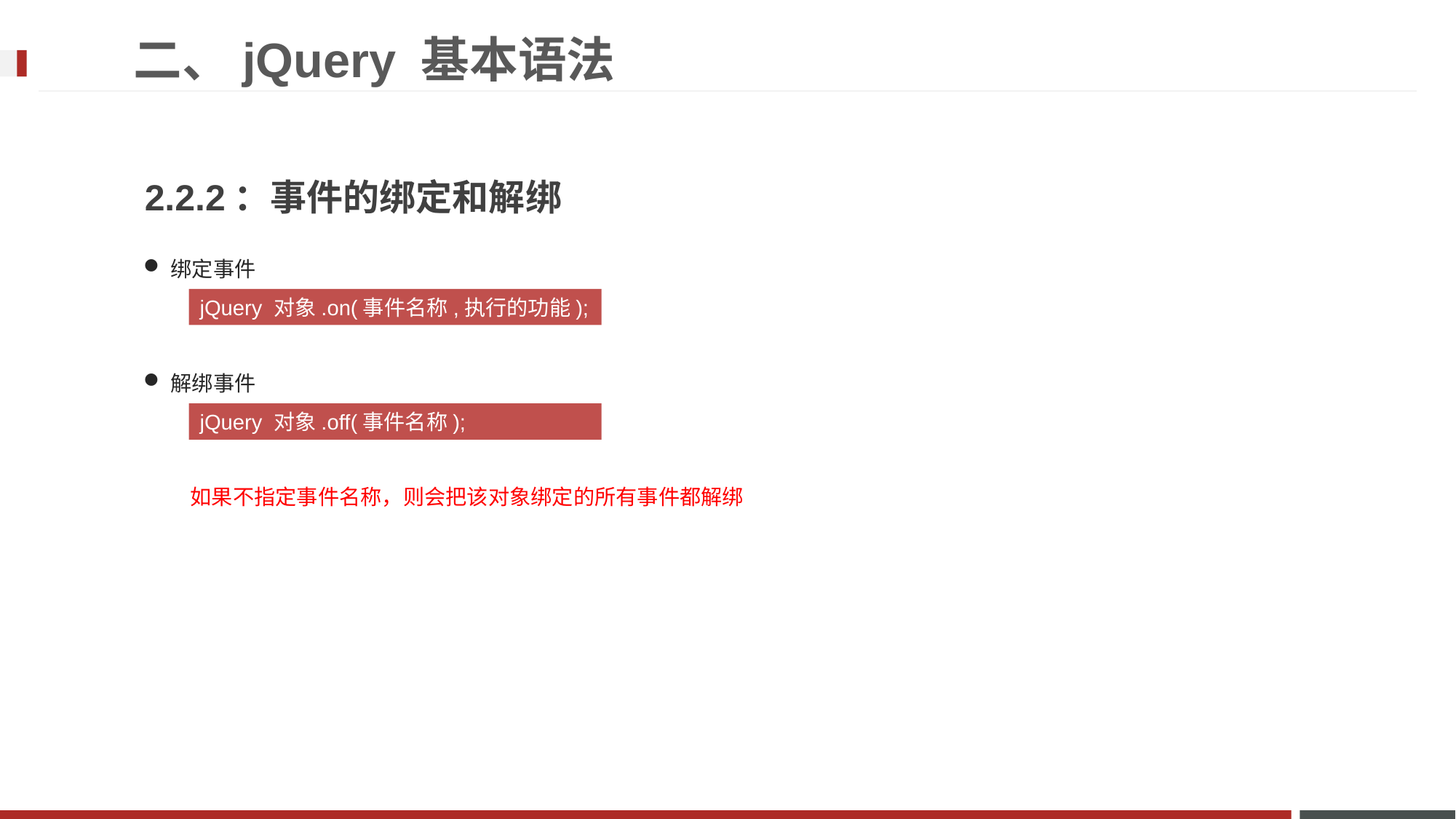

二、jQuery 基本语法
2.2.2：事件的绑定和解绑
绑定事件

解绑事件

jQuery 对象.on(事件名称,执行的功能);
jQuery 对象.off(事件名称);
如果不指定事件名称，则会把该对象绑定的所有事件都解绑